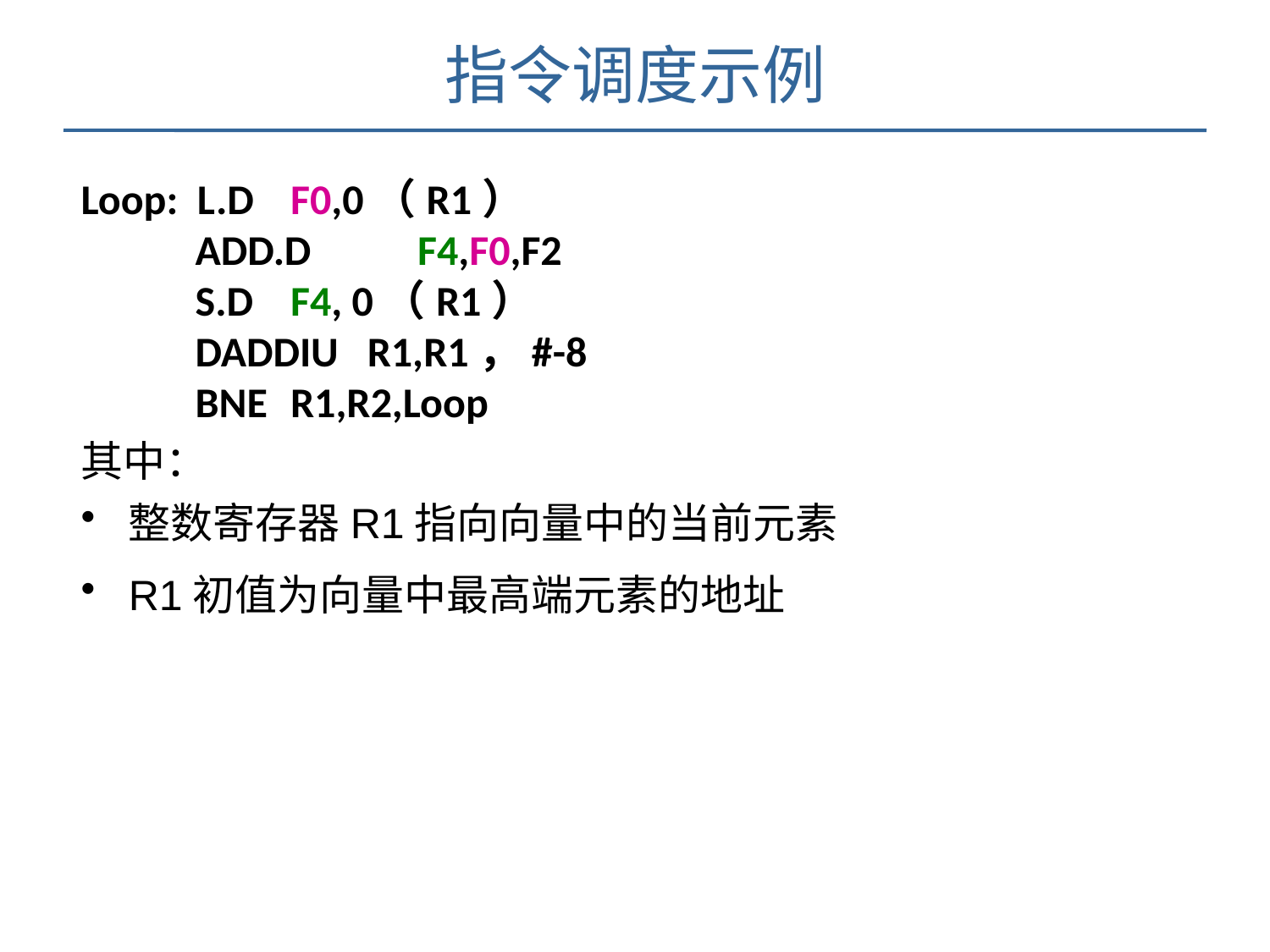

指令调度示例
Loop:  L.D	  F0,0（R1）
            ADD.D	  F4,F0,F2
            S.D	  F4, 0（R1）
            DADDIU   R1,R1，#-8
            BNE	  R1,R2,Loop
其中：
整数寄存器R1指向向量中的当前元素
R1初值为向量中最高端元素的地址